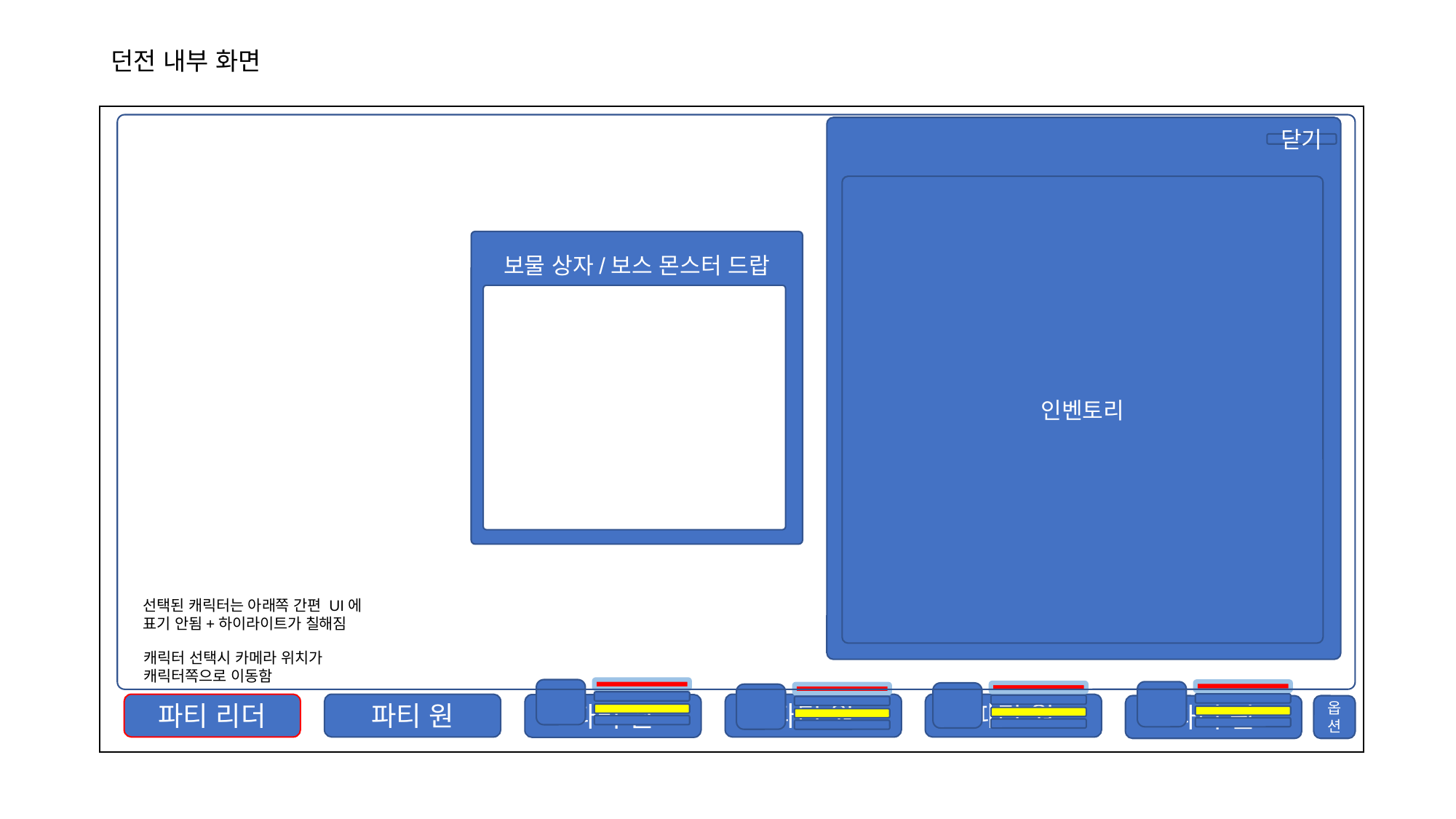

# 던전 내부 화면

장비
닫기
인벤토리
보물 상자/보스 몬스터 드랍

선택된 캐릭터는 아래쪽 간편 UI에 표기 안됨+하이라이트가 칠해짐
캐릭터 선택시 카메라 위치가 캐릭터쪽으로 이동함

파티 리더
파티 원
파티 원
파티 원
파티 원
파티 원
옵션